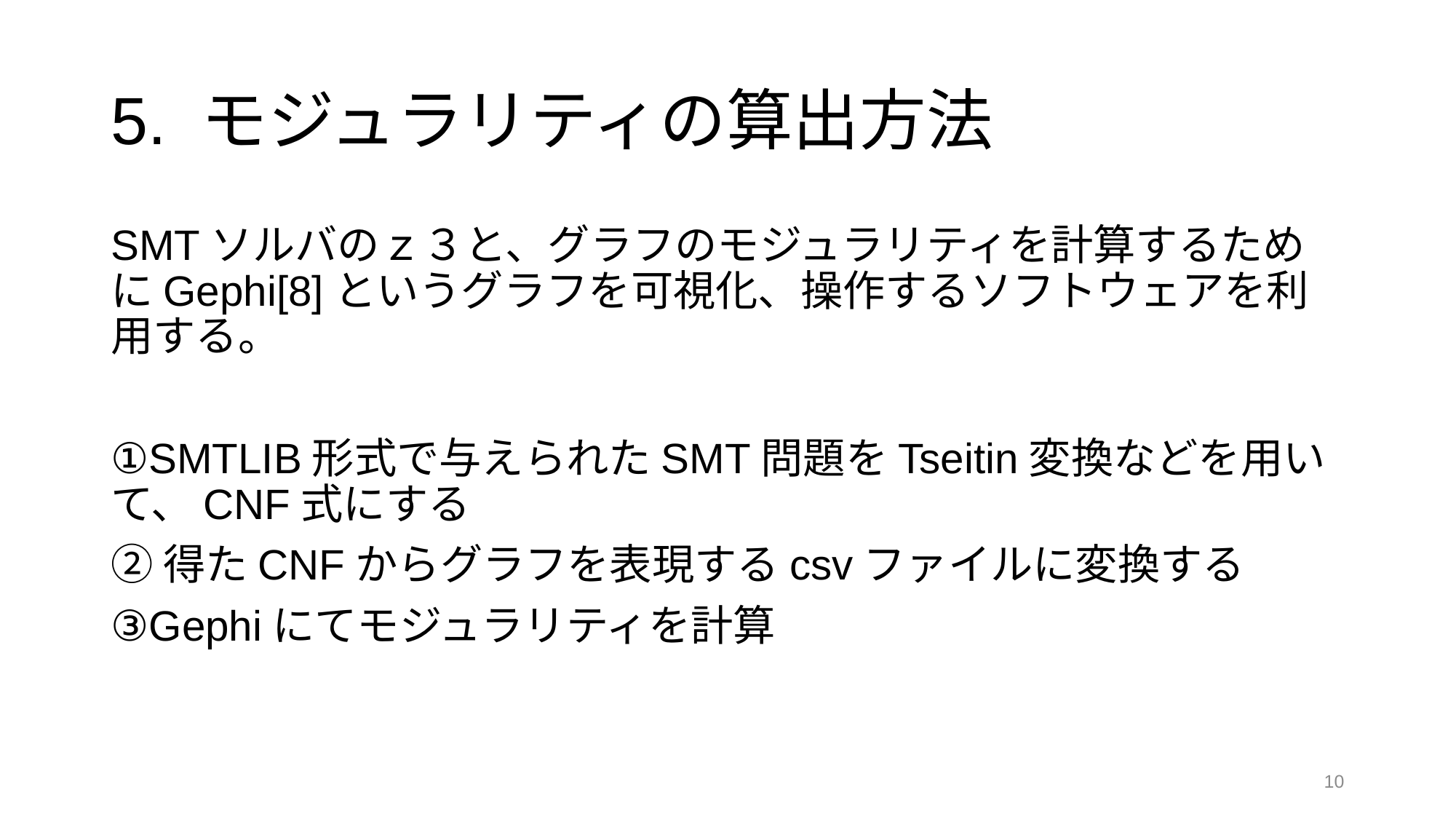

# 5. モジュラリティの算出方法
SMTソルバのｚ３と、グラフのモジュラリティを計算するためにGephi[8]というグラフを可視化、操作するソフトウェアを利用する。

①SMTLIB形式で与えられたSMT問題をTseitin変換などを用いて、CNF式にする
②得たCNFからグラフを表現するcsvファイルに変換する
③Gephiにてモジュラリティを計算

10